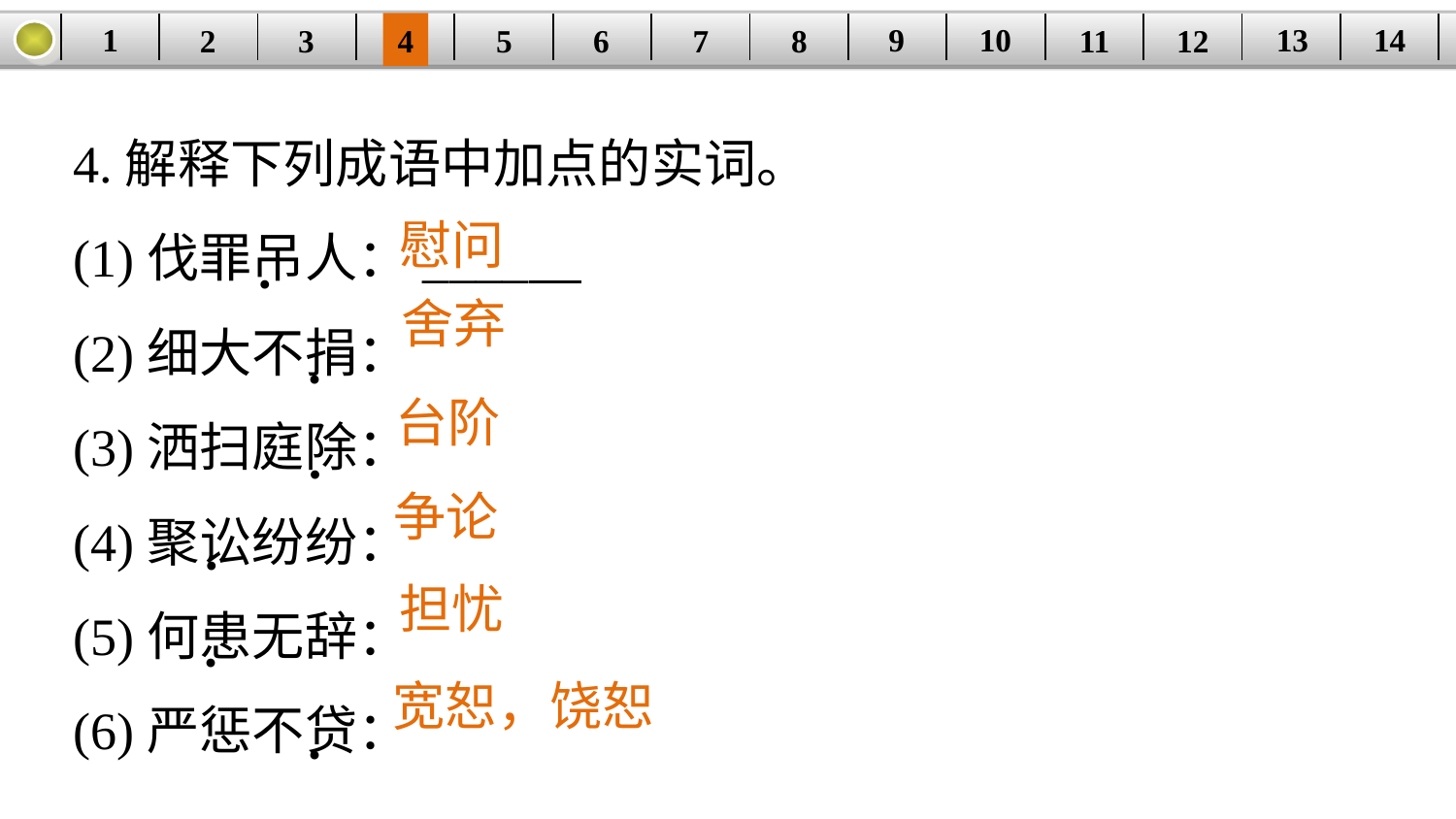

14
9
10
1
13
3
4
5
6
8
11
2
12
|  |  |  |  |  |  |  |  |  |  |  |  |  |  |
| --- | --- | --- | --- | --- | --- | --- | --- | --- | --- | --- | --- | --- | --- |
7

4.解释下列成语中加点的实词。
(1)伐罪吊人：____
(2)细大不捐：
(3)洒扫庭除：
(4)聚讼纷纷：
(5)何患无辞：
(6)严惩不贷：
慰问
·
舍弃
·
台阶
·
争论
·
担忧
·
宽恕，饶恕
·